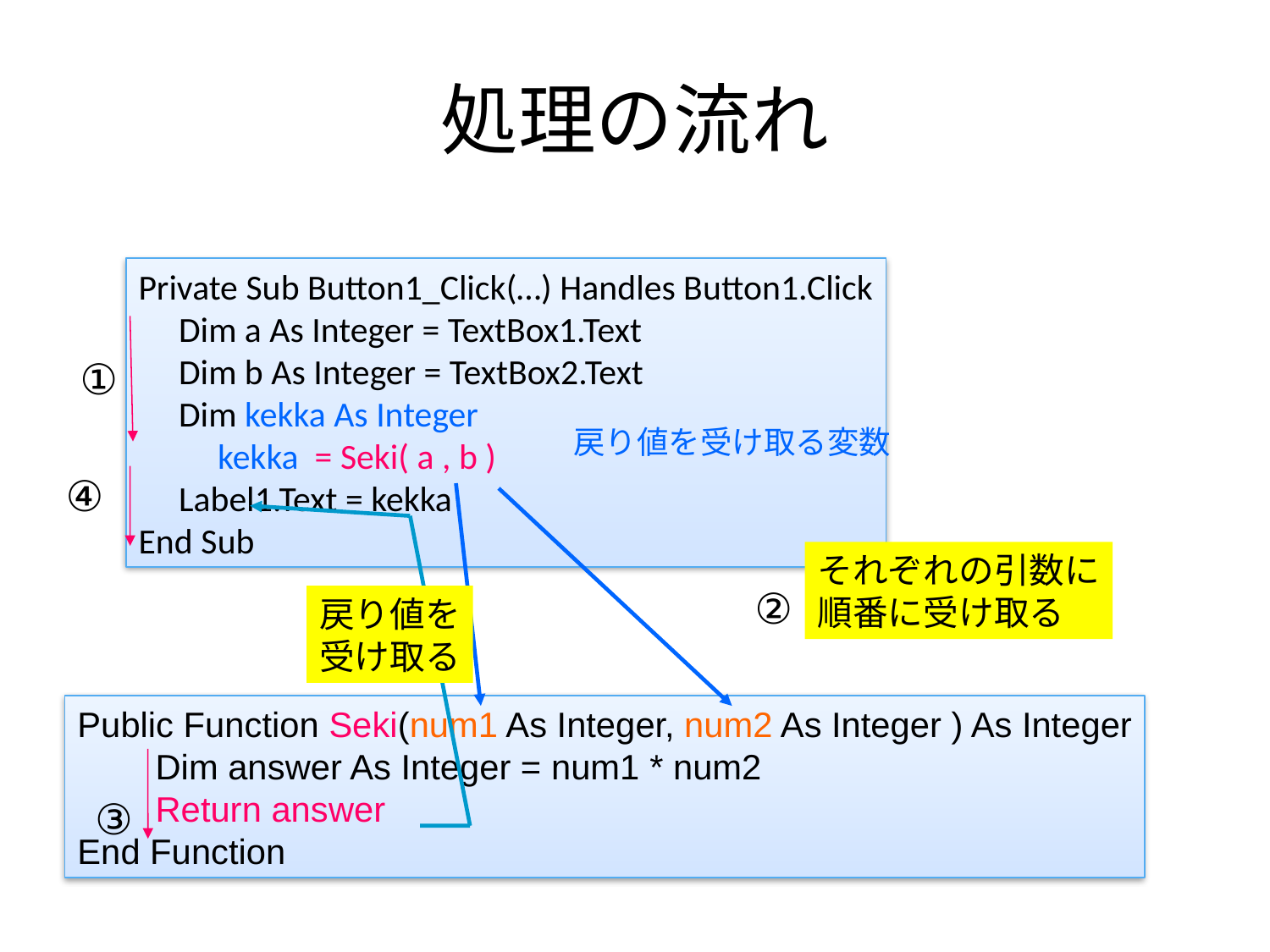

# 処理の流れ
Private Sub Button1_Click(…) Handles Button1.Click
     Dim a As Integer = TextBox1.Text
     Dim b As Integer = TextBox2.Text
     Dim kekka As Integer
　　kekka  = Seki( a , b )
     Label1.Text = kekka
End Sub

①
戻り値を受け取る変数
④

それぞれの引数に
順番に受け取る
②
戻り値を
受け取る
Public Function Seki(num1 As Integer, num2 As Integer ) As Integer
        Dim answer As Integer = num1 * num2
        Return answer
End Function

③